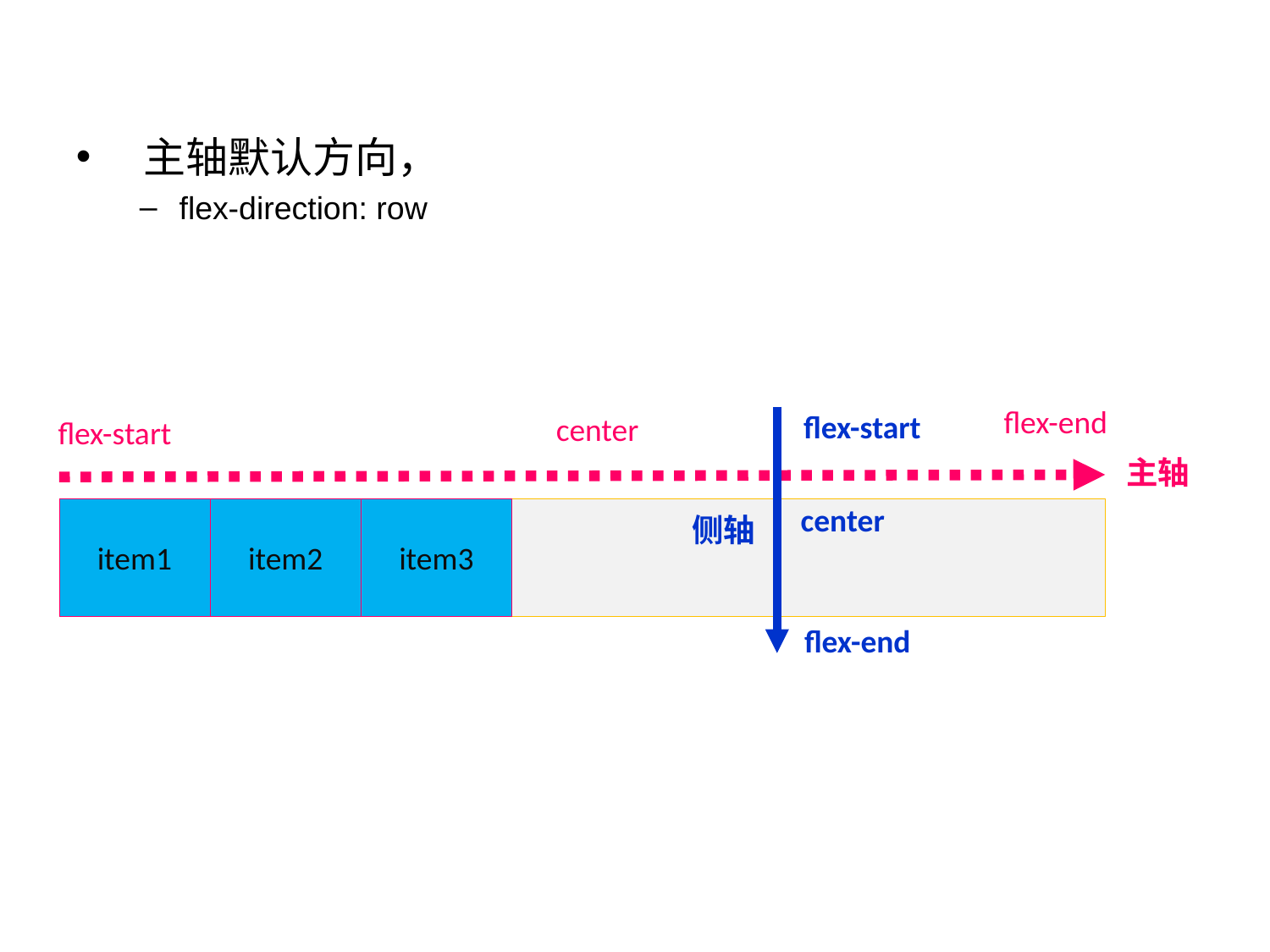

主轴默认方向，
flex-direction: row

flex-end
center
flex-start
主轴

item1
item2
item3
flex-start
侧轴
center
flex-end